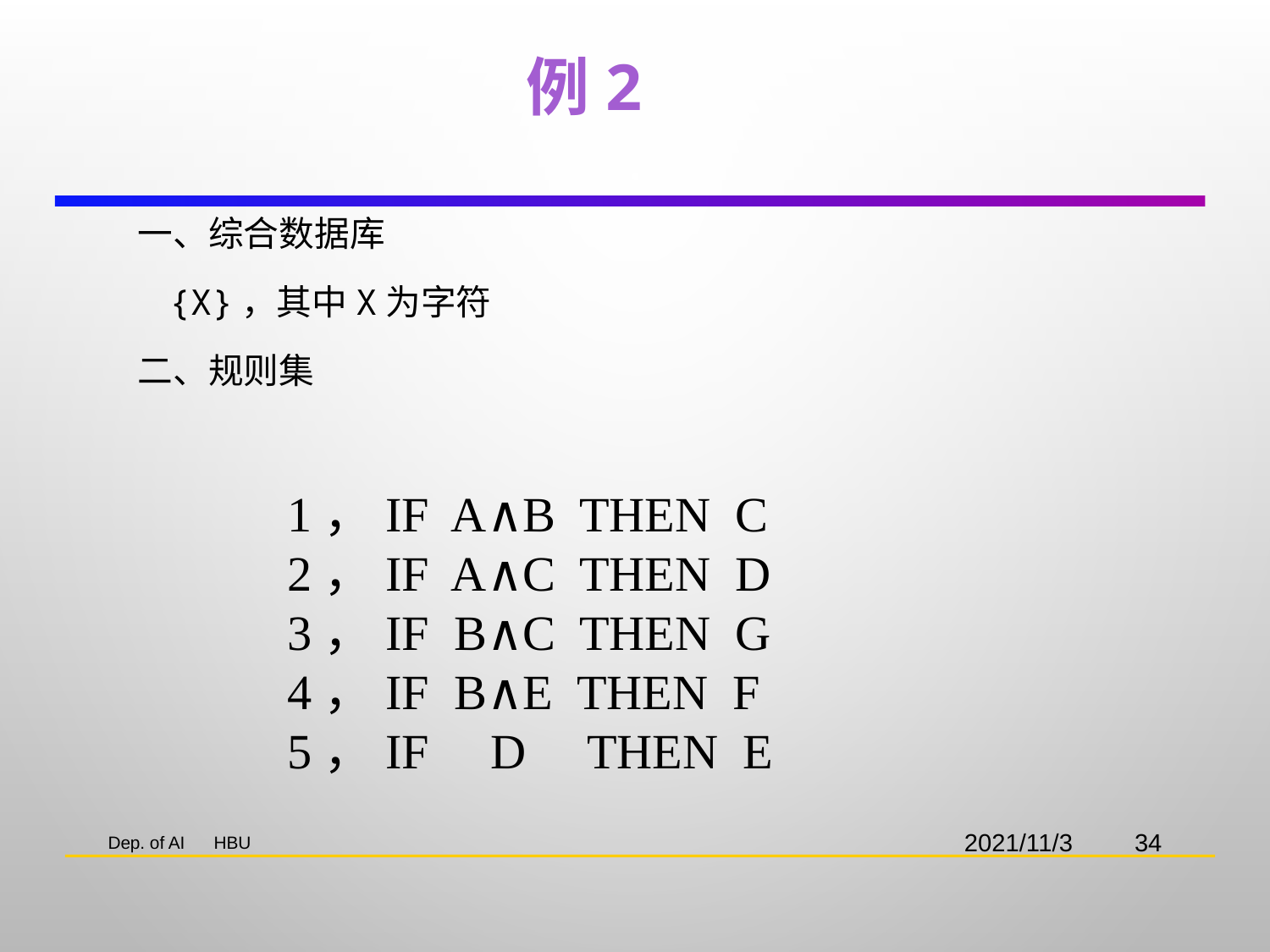

# 例2
一、综合数据库
	{x}，其中x为字符
二、规则集

	1，IF  A∧B  THEN  C
	2，IF  A∧C  THEN  D
	3，IF  B∧C  THEN  G
	4，IF  B∧E  THEN  F
	5，IF     D     THEN  E
Dep. of AI      HBU
2021/11/3
34